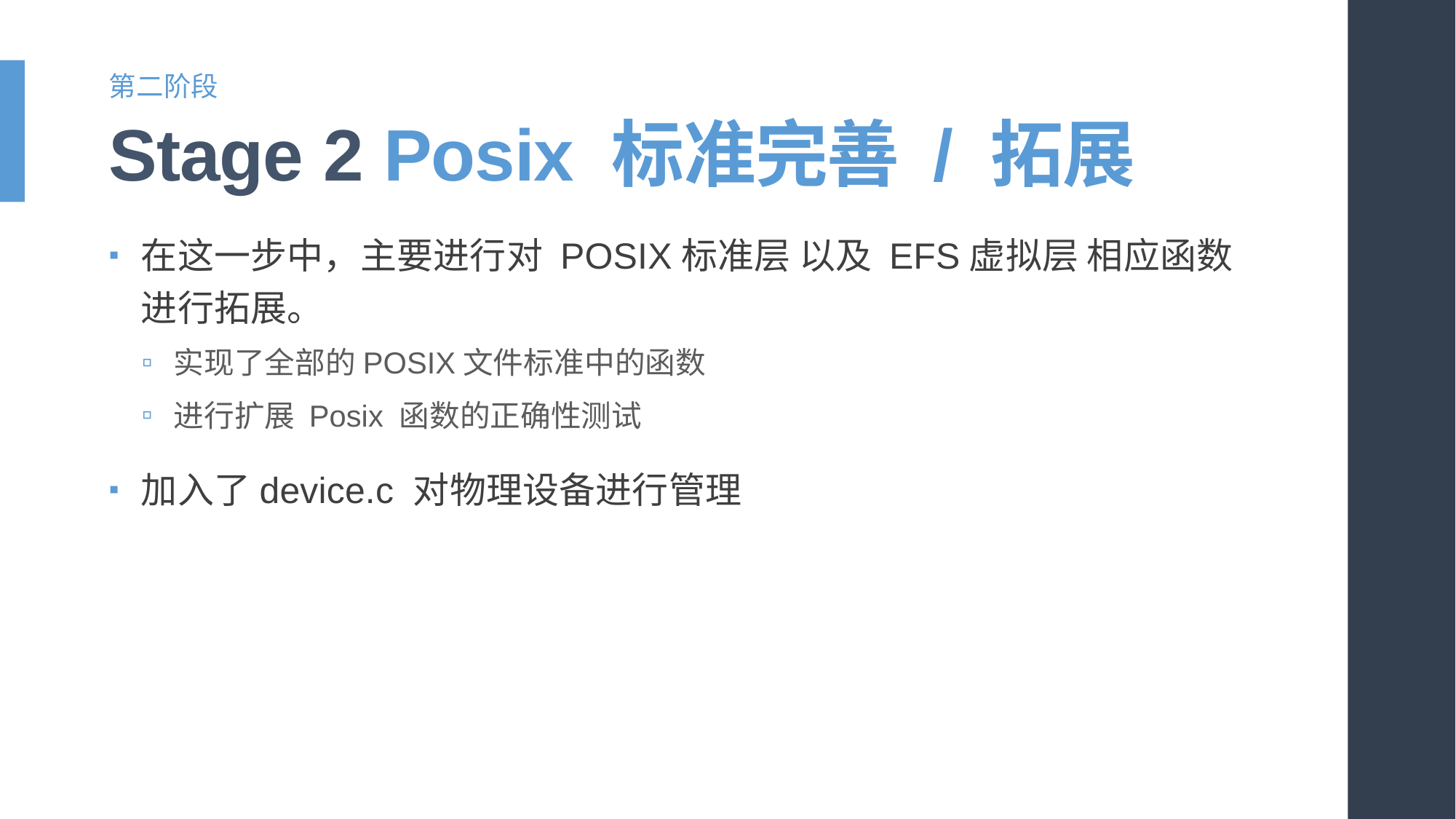

第二阶段
# Stage 2 Posix 标准完善 / 拓展
在这一步中，主要进行对 POSIX标准层 以及 EFS虚拟层 相应函数进行拓展。
实现了全部的POSIX文件标准中的函数
进行扩展 Posix 函数的正确性测试
加入了device.c 对物理设备进行管理